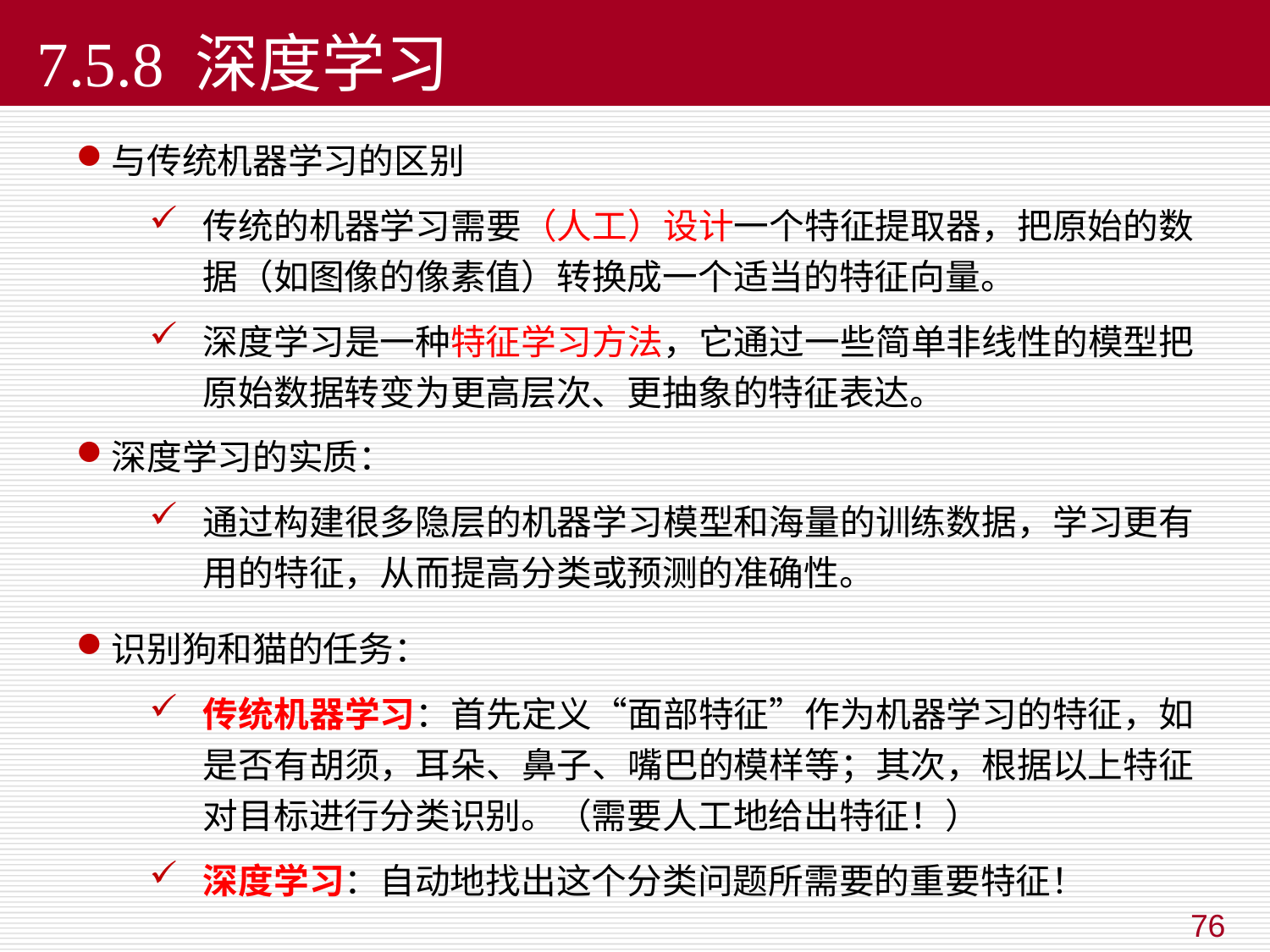

7.5.8 深度学习
与传统机器学习的区别
传统的机器学习需要（人工）设计一个特征提取器，把原始的数据（如图像的像素值）转换成一个适当的特征向量。
深度学习是一种特征学习方法，它通过一些简单非线性的模型把原始数据转变为更高层次、更抽象的特征表达。
深度学习的实质：
通过构建很多隐层的机器学习模型和海量的训练数据，学习更有用的特征，从而提高分类或预测的准确性。
识别狗和猫的任务：
传统机器学习：首先定义“面部特征”作为机器学习的特征，如是否有胡须，耳朵、鼻子、嘴巴的模样等；其次，根据以上特征对目标进行分类识别。（需要人工地给出特征！）
深度学习：自动地找出这个分类问题所需要的重要特征！
76